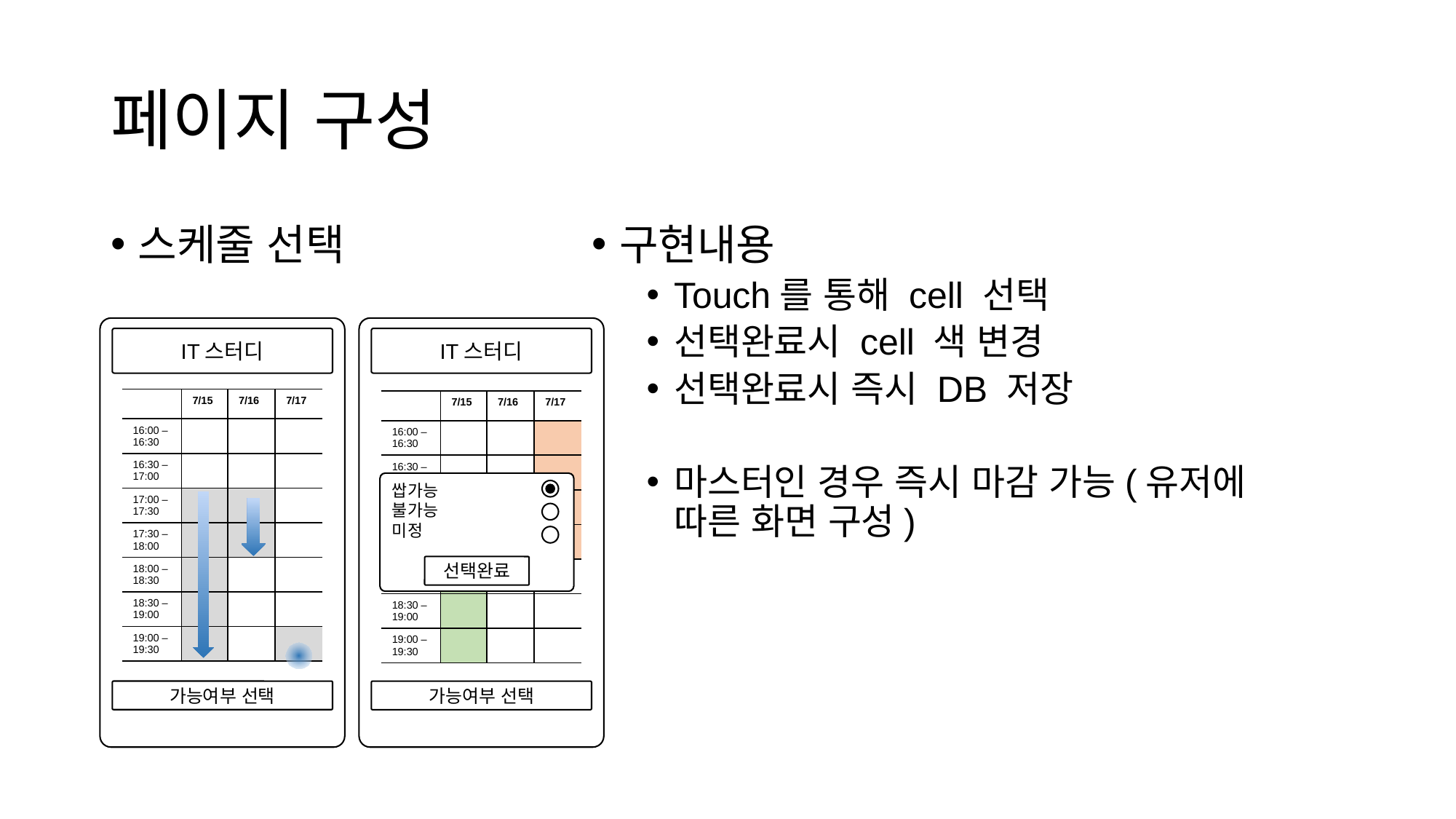

# 페이지 구성
스케줄 선택
구현내용
Touch를 통해 cell 선택
선택완료시 cell 색 변경
선택완료시 즉시 DB 저장

마스터인 경우 즉시 마감 가능(유저에 따른 화면 구성)

IT스터디
IT스터디
|  | 7/15 | 7/16 | 7/17 |
| --- | --- | --- | --- |
| 16:00 – 16:30 |  |  |  |
| 16:30 – 17:00 |  |  |  |
| 17:00 – 17:30 |  |  |  |
| 17:30 – 18:00 |  |  |  |
| 18:00 – 18:30 |  |  |  |
| 18:30 – 19:00 |  |  |  |
| 19:00 – 19:30 |  |  |  |
|  | 7/15 | 7/16 | 7/17 |
| --- | --- | --- | --- |
| 16:00 – 16:30 |  |  |  |
| 16:30 – 17:00 |  |  |  |
| 17:00 – 17:30 |  |  |  |
| 17:30 – 18:00 |  |  |  |
| 18:00 – 18:30 |  |  |  |
| 18:30 – 19:00 |  |  |  |
| 19:00 – 19:30 |  |  |  |
쌉가능
불가능
미정

선택완료

가능여부 선택
가능여부 선택